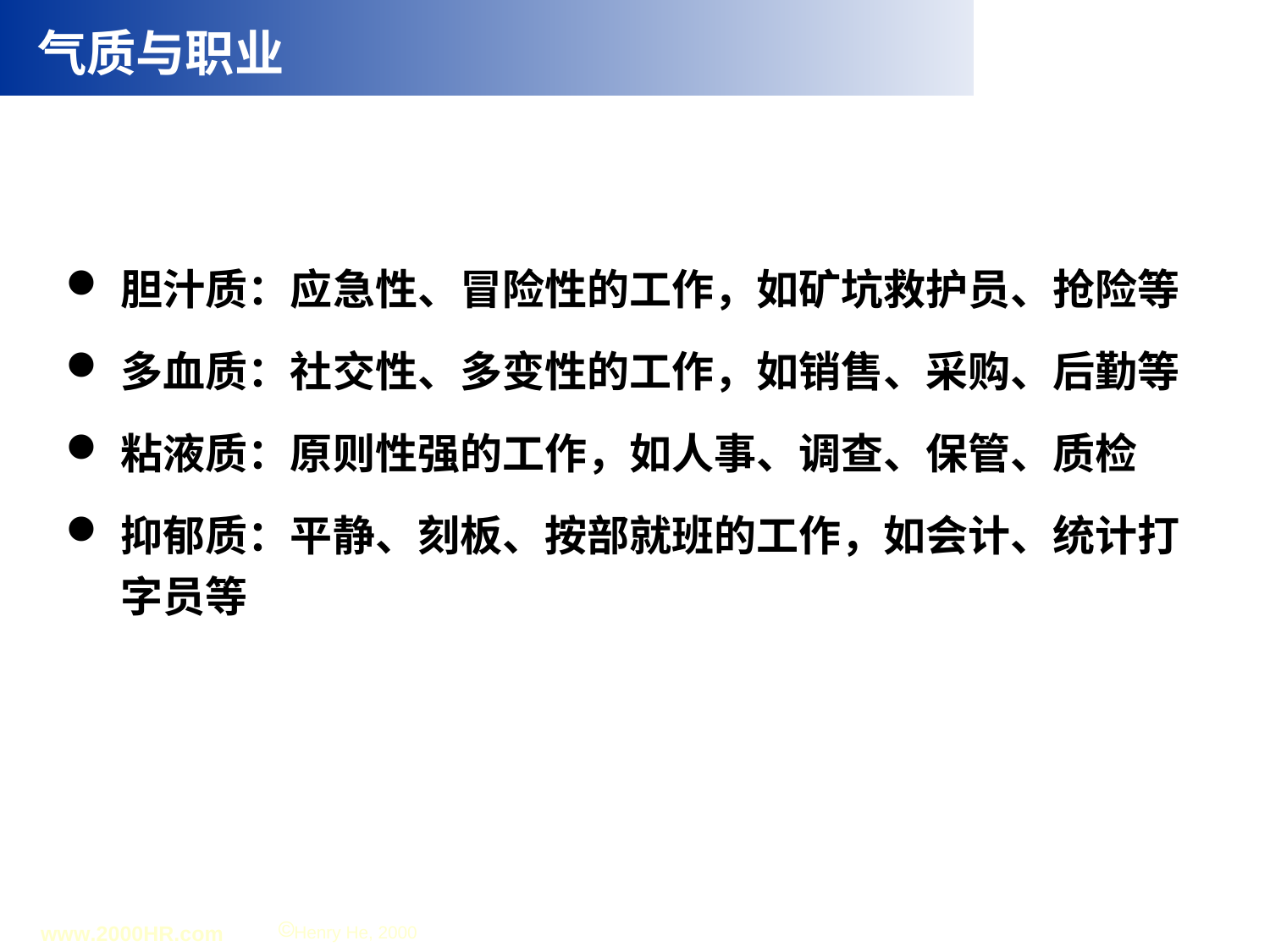

# 气质与职业
胆汁质：应急性、冒险性的工作，如矿坑救护员、抢险等
多血质：社交性、多变性的工作，如销售、采购、后勤等
粘液质：原则性强的工作，如人事、调查、保管、质检
抑郁质：平静、刻板、按部就班的工作，如会计、统计打   字员等